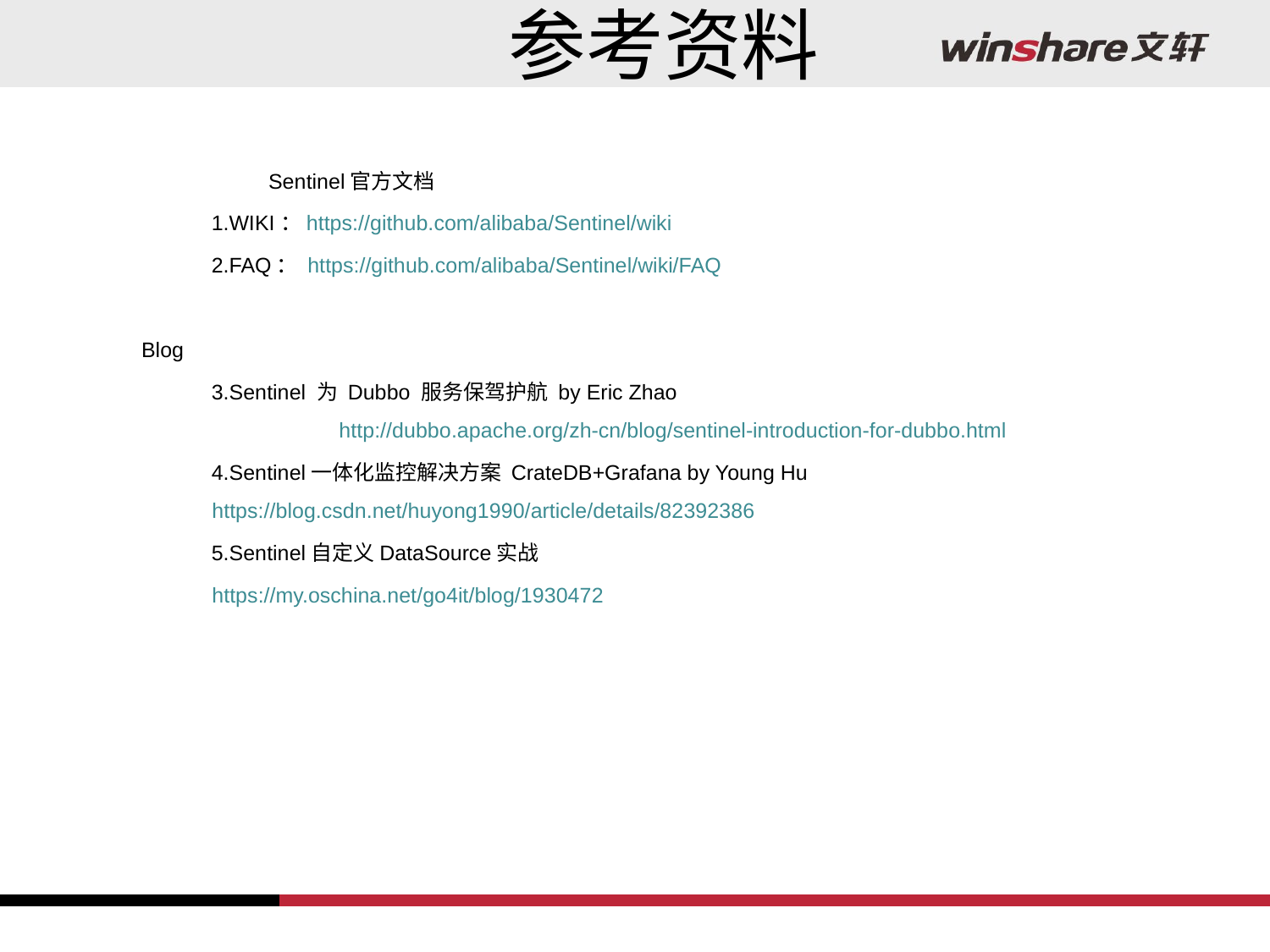

# 参考资料
	Sentinel官方文档
WIKI：https://github.com/alibaba/Sentinel/wiki
FAQ： https://github.com/alibaba/Sentinel/wiki/FAQ

Blog
Sentinel 为 Dubbo 服务保驾护航 by Eric Zhao
	      http://dubbo.apache.org/zh-cn/blog/sentinel-introduction-for-dubbo.html
Sentinel一体化监控解决方案 CrateDB+Grafana by Young Hu
      https://blog.csdn.net/huyong1990/article/details/82392386
Sentinel自定义DataSource实战
      https://my.oschina.net/go4it/blog/1930472